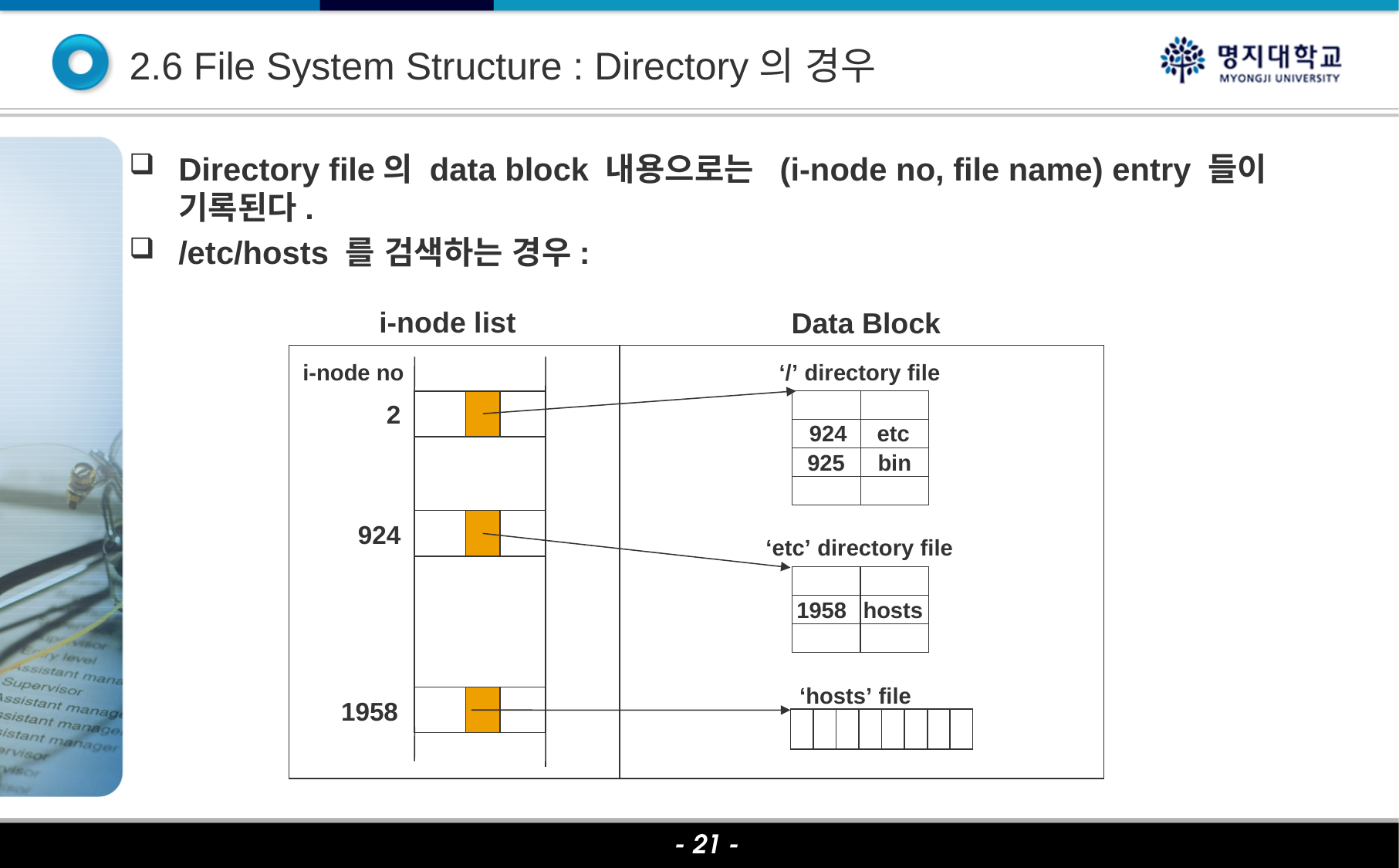

2.6 File System Structure : Directory의 경우
Directory file의 data block 내용으로는  (i-node no, file name) entry 들이 기록된다.
/etc/hosts 를 검색하는 경우:
i-node list
Data Block

i-node no
‘/’ directory file

924
etc

bin
925

2

924

1958

‘etc’ directory file

1958
hosts
‘hosts’ file

- 21 -